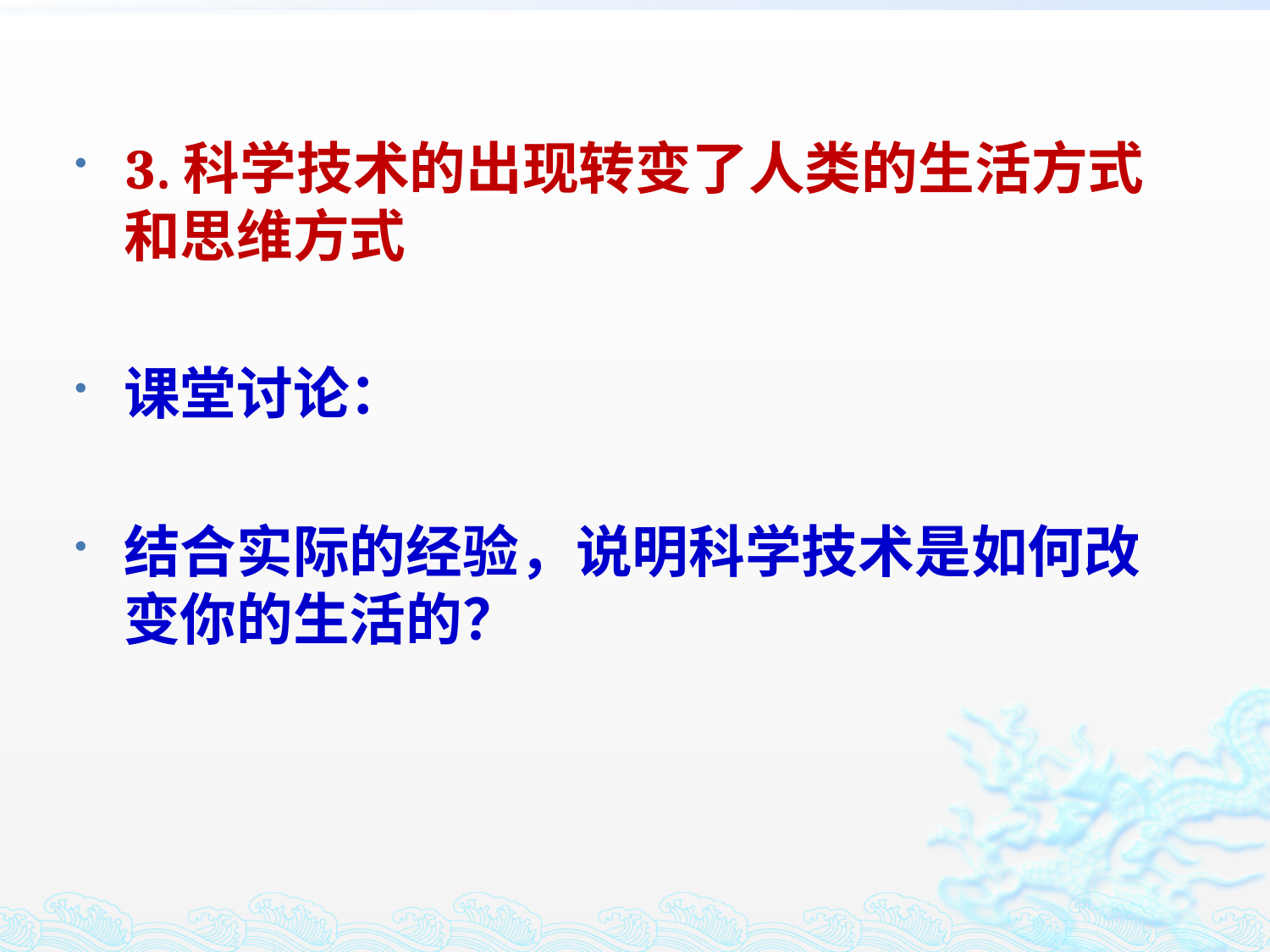

3.科学技术的出现转变了人类的生活方式和思维方式

课堂讨论：

结合实际的经验，说明科学技术是如何改变你的生活的？